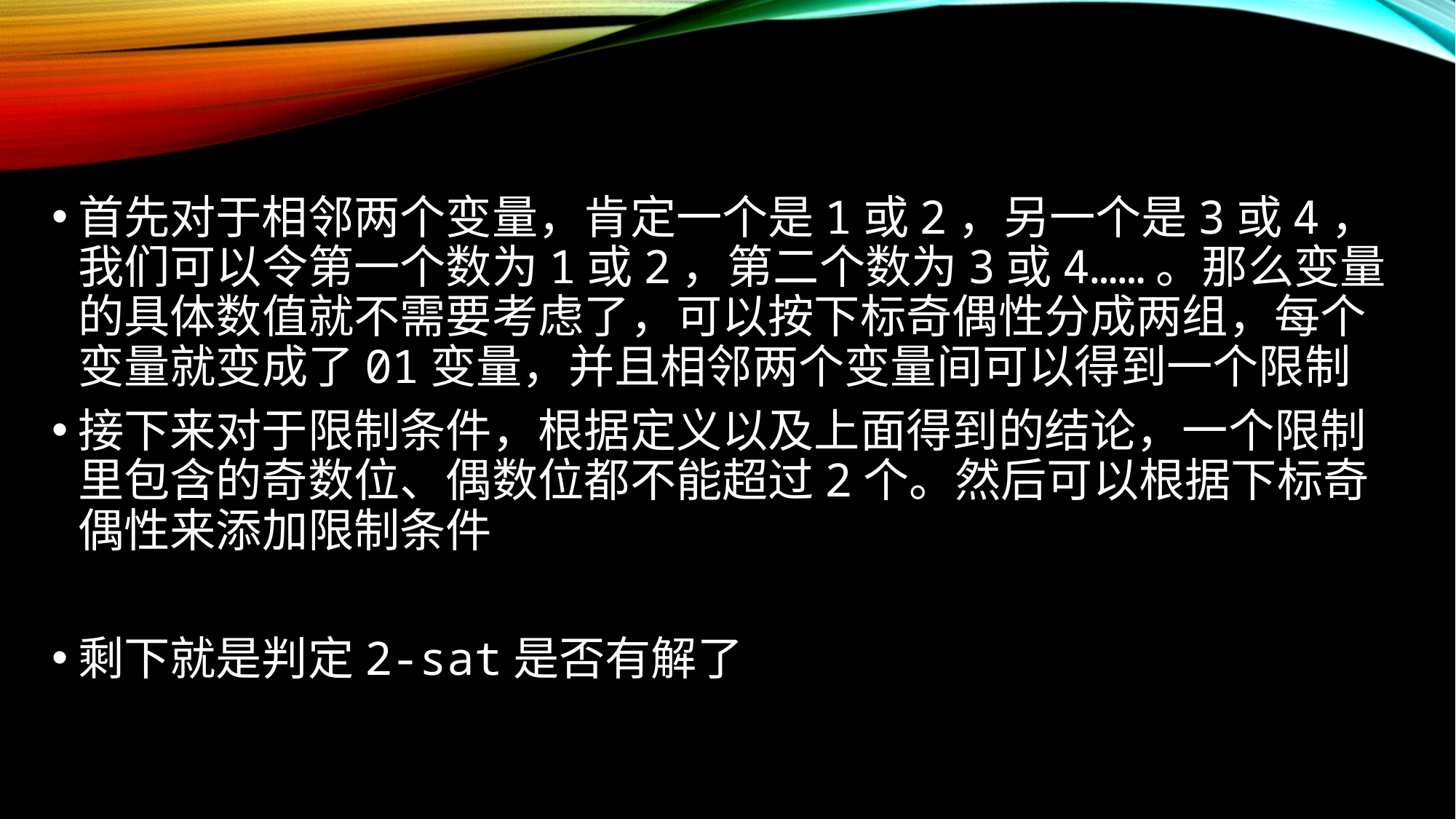

首先对于相邻两个变量，肯定一个是1或2，另一个是3或4，我们可以令第一个数为1或2，第二个数为3或4……。那么变量的具体数值就不需要考虑了，可以按下标奇偶性分成两组，每个变量就变成了01变量，并且相邻两个变量间可以得到一个限制
接下来对于限制条件，根据定义以及上面得到的结论，一个限制里包含的奇数位、偶数位都不能超过2个。然后可以根据下标奇偶性来添加限制条件

剩下就是判定2-sat是否有解了